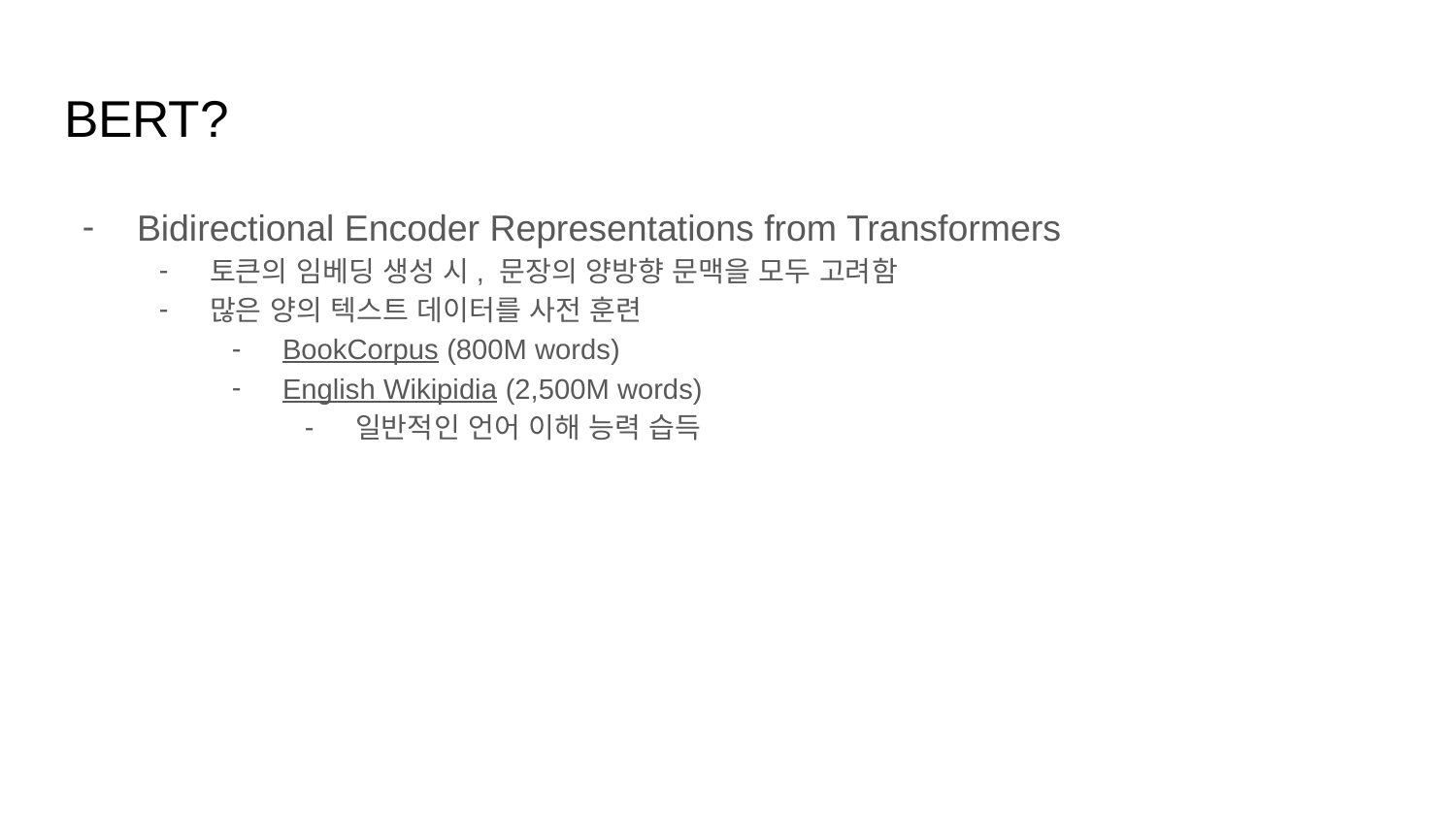

# BERT?
Bidirectional Encoder Representations from Transformers
토큰의 임베딩 생성 시, 문장의 양방향 문맥을 모두 고려함
많은 양의 텍스트 데이터를 사전 훈련
BookCorpus (800M words)
English Wikipidia (2,500M words)
일반적인 언어 이해 능력 습득